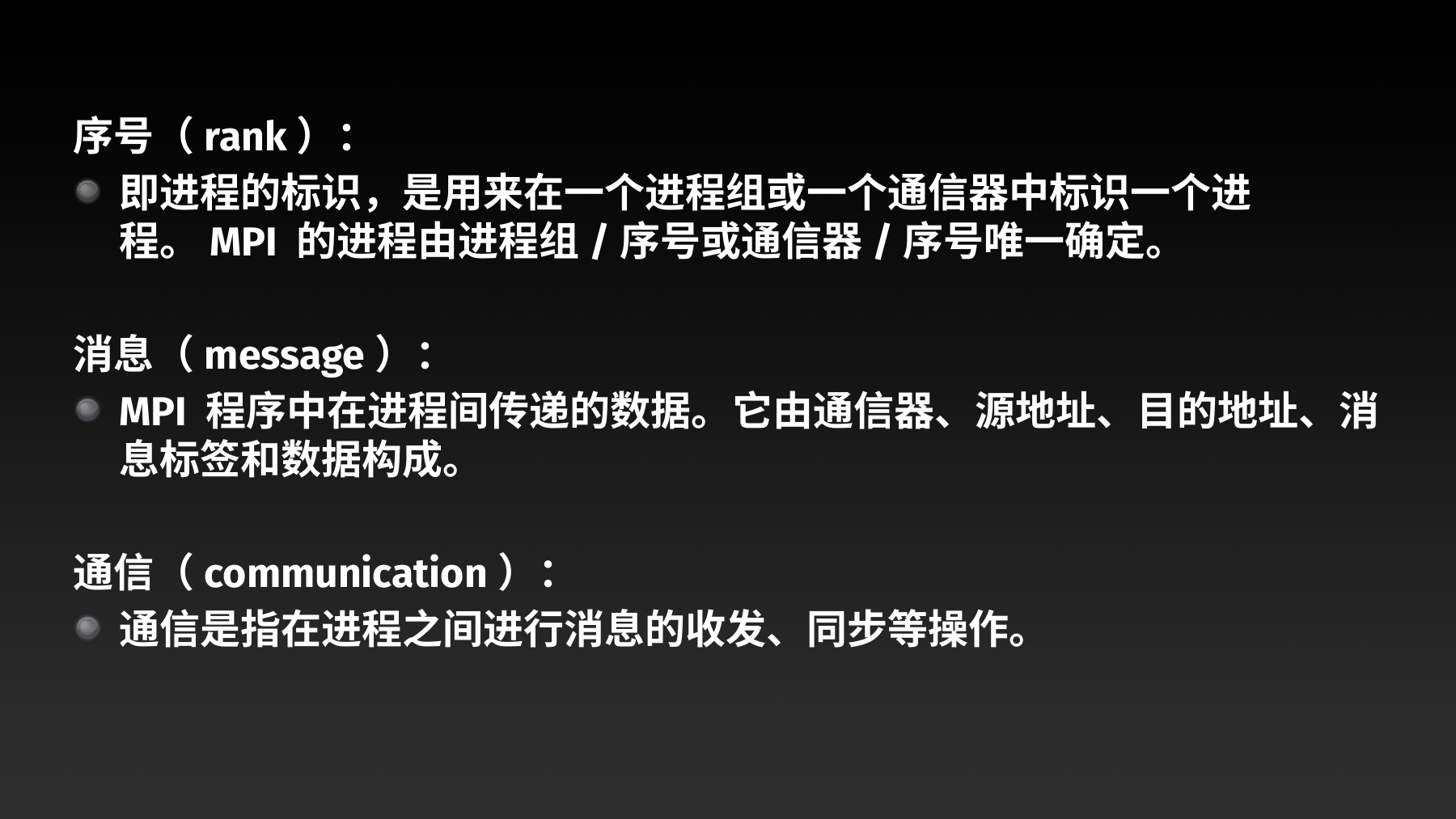

序号（rank）：
即进程的标识，是用来在一个进程组或一个通信器中标识一个进程。MPI 的进程由进程组/序号或通信器/序号唯一确定。

消息（message）：
MPI 程序中在进程间传递的数据。它由通信器、源地址、目的地址、消息标签和数据构成。

通信（communication）：
通信是指在进程之间进行消息的收发、同步等操作。